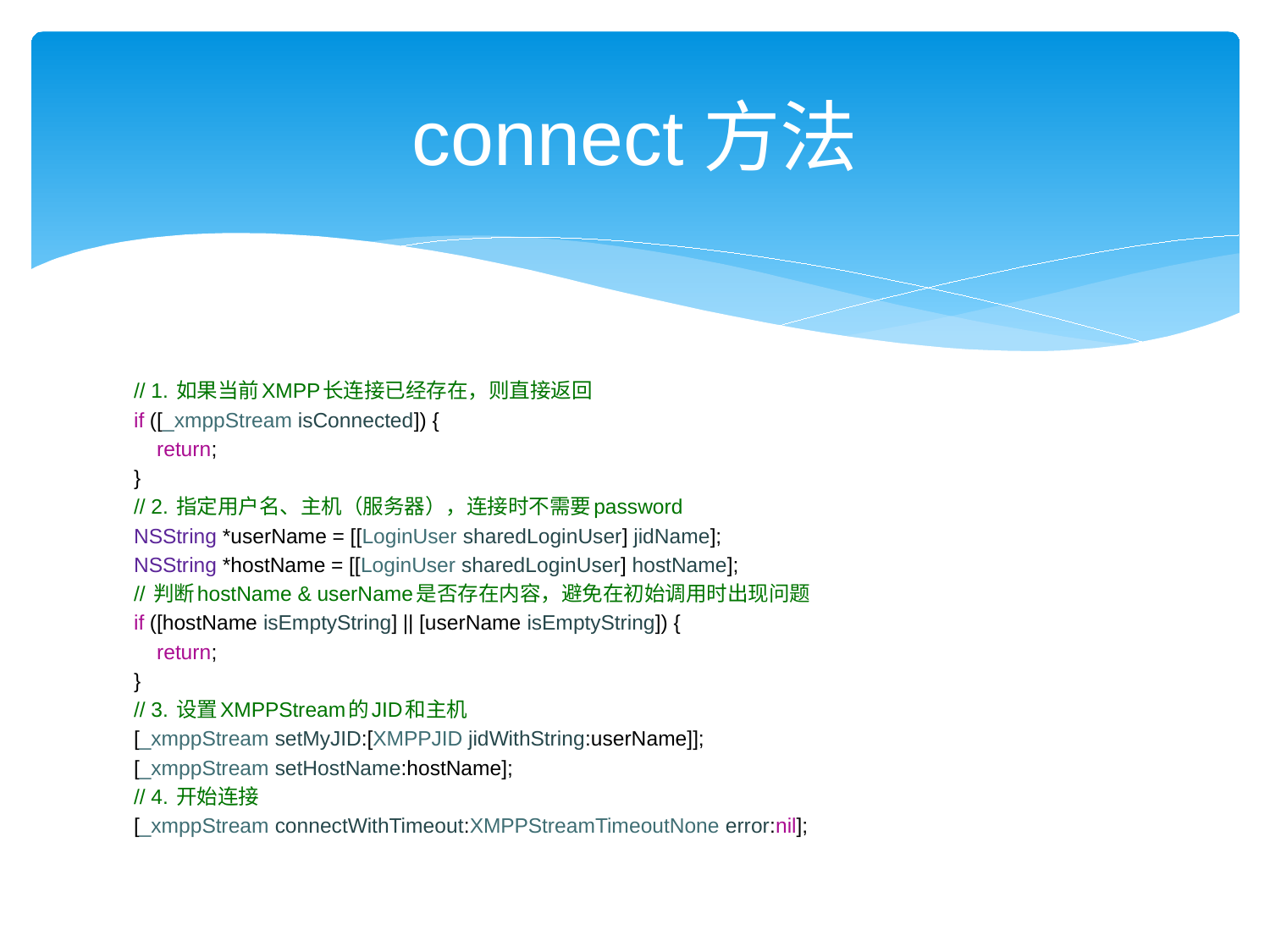

# connect方法
// 1. 如果当前XMPP长连接已经存在，则直接返回
if ([_xmppStream isConnected]) {
    return;
}
// 2. 指定用户名、主机（服务器），连接时不需要password
NSString *userName = [[LoginUser sharedLoginUser] jidName];
NSString *hostName = [[LoginUser sharedLoginUser] hostName];
// 判断hostName & userName是否存在内容，避免在初始调用时出现问题
if ([hostName isEmptyString] || [userName isEmptyString]) {
    return;
}
// 3. 设置XMPPStream的JID和主机
[_xmppStream setMyJID:[XMPPJID jidWithString:userName]];
[_xmppStream setHostName:hostName];
// 4. 开始连接
[_xmppStream connectWithTimeout:XMPPStreamTimeoutNone error:nil];